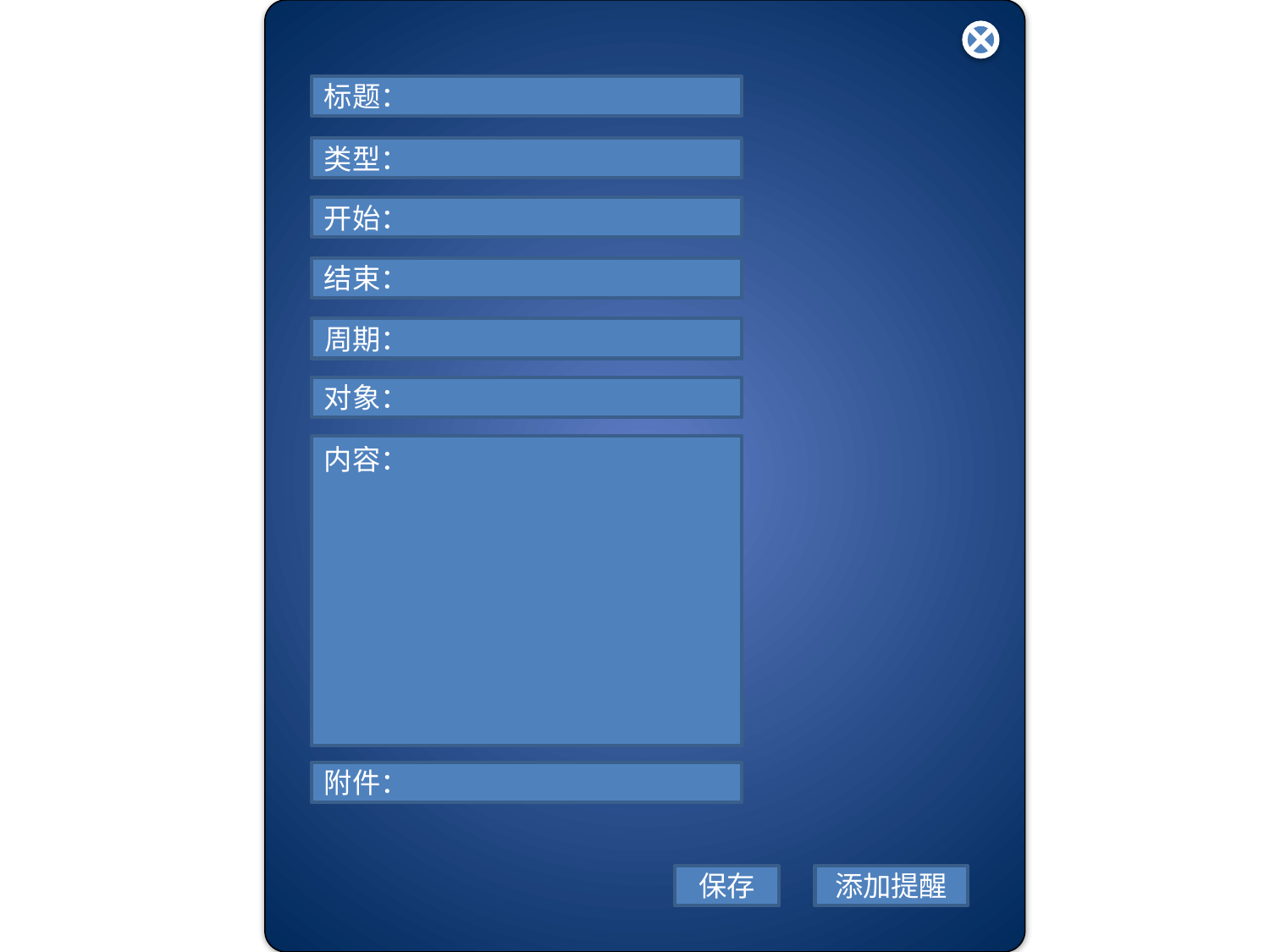

标题：
类型：
开始：
结束：
周期：
对象：
内容：
附件：
添加提醒
保存